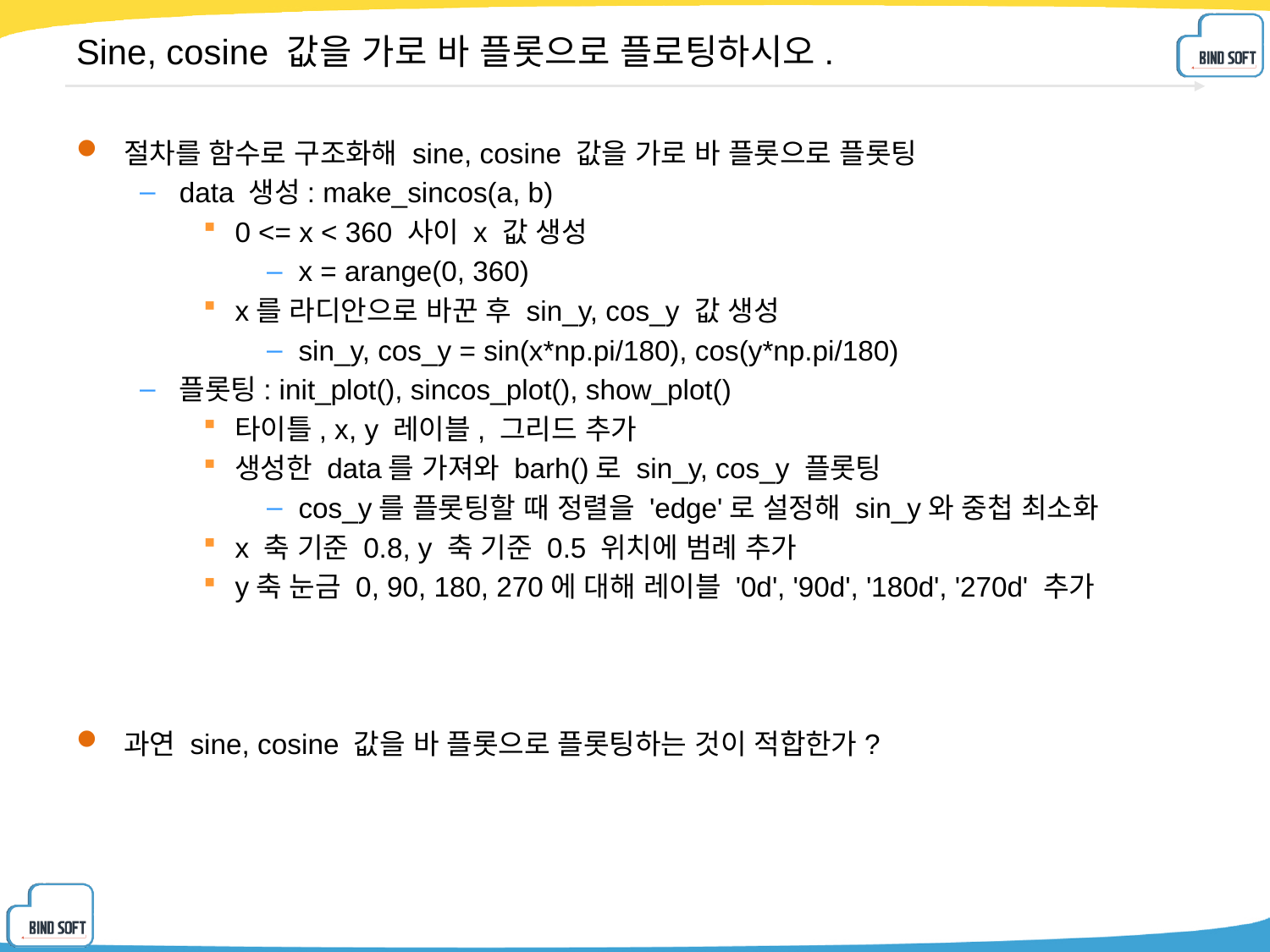

# Sine, cosine 값을 가로 바 플롯으로 플로팅하시오.
절차를 함수로 구조화해 sine, cosine 값을 가로 바 플롯으로 플롯팅
data 생성: make_sincos(a, b)
0 <= x < 360 사이 x 값 생성
x = arange(0, 360)
x를 라디안으로 바꾼 후 sin_y, cos_y 값 생성
sin_y, cos_y = sin(x*np.pi/180), cos(y*np.pi/180)
플롯팅: init_plot(), sincos_plot(), show_plot()
타이틀, x, y 레이블, 그리드 추가
생성한 data를 가져와 barh()로 sin_y, cos_y 플롯팅
cos_y를 플롯팅할 때 정렬을 'edge'로 설정해 sin_y와 중첩 최소화
x 축 기준 0.8, y 축 기준 0.5 위치에 범례 추가
y축 눈금 0, 90, 180, 270에 대해 레이블 '0d', '90d', '180d', '270d' 추가

과연 sine, cosine 값을 바 플롯으로 플롯팅하는 것이 적합한가?